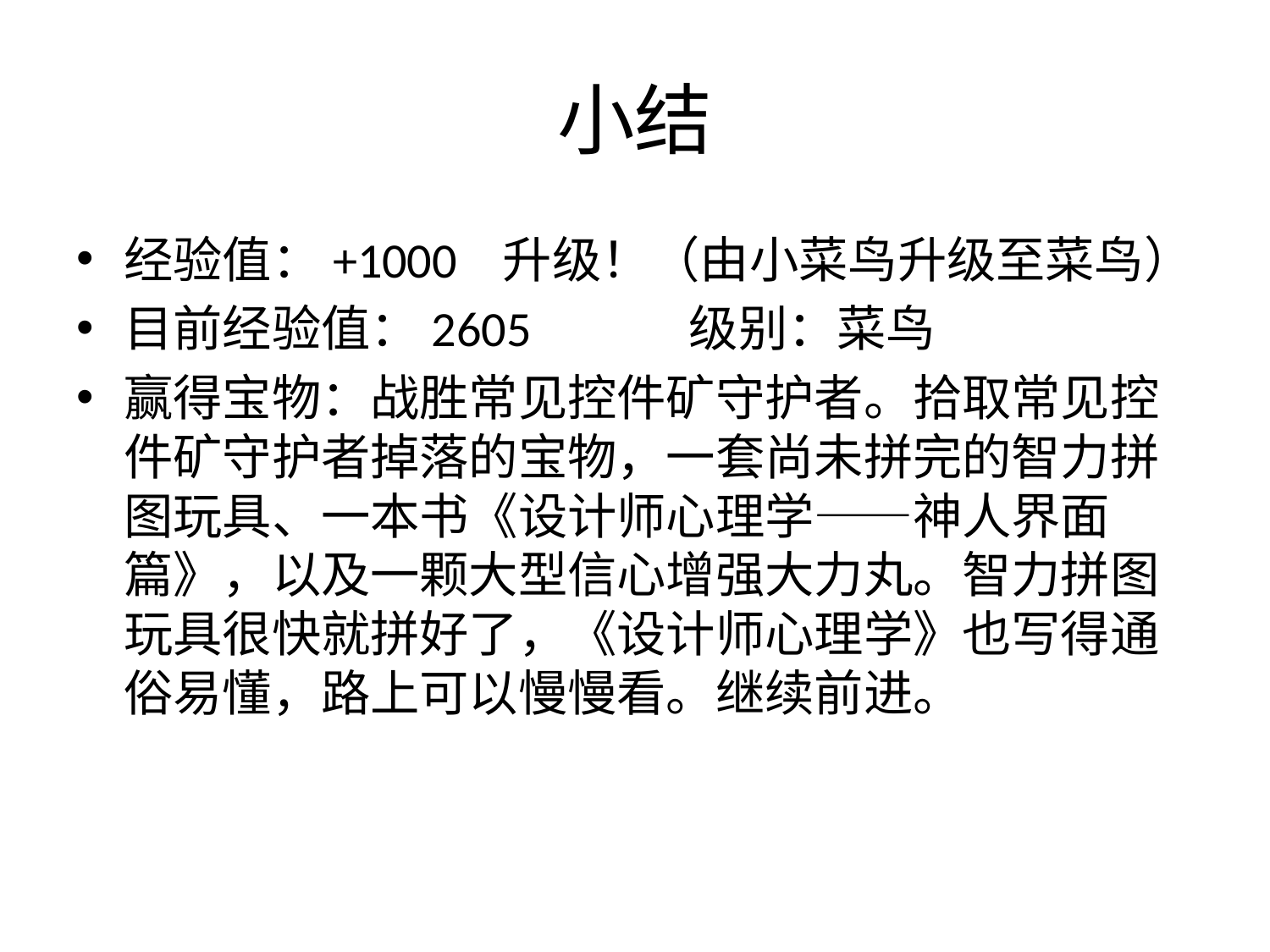

# 小结
经验值：+1000   升级！（由小菜鸟升级至菜鸟）
目前经验值：2605             级别：菜鸟
赢得宝物：战胜常见控件矿守护者。拾取常见控件矿守护者掉落的宝物，一套尚未拼完的智力拼图玩具、一本书《设计师心理学——神人界面篇》，以及一颗大型信心增强大力丸。智力拼图玩具很快就拼好了，《设计师心理学》也写得通俗易懂，路上可以慢慢看。继续前进。